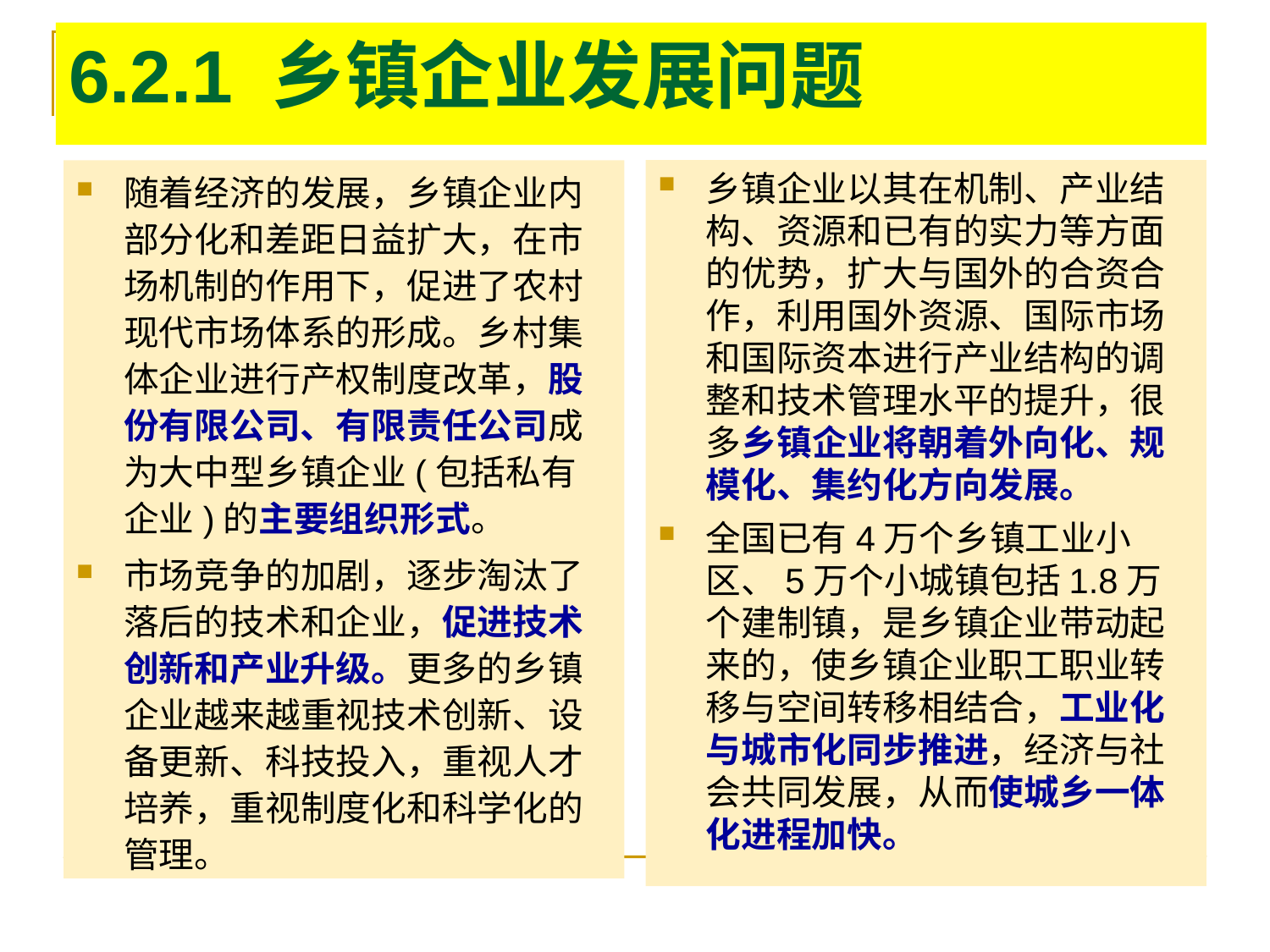

6.2.1 乡镇企业发展问题
#
乡镇企业以其在机制、产业结构、资源和已有的实力等方面的优势，扩大与国外的合资合作，利用国外资源、国际市场和国际资本进行产业结构的调整和技术管理水平的提升，很多乡镇企业将朝着外向化、规模化、集约化方向发展。
全国已有4万个乡镇工业小区、5万个小城镇包括1.8万个建制镇，是乡镇企业带动起来的，使乡镇企业职工职业转移与空间转移相结合，工业化与城市化同步推进，经济与社会共同发展，从而使城乡一体化进程加快。
随着经济的发展，乡镇企业内部分化和差距日益扩大，在市场机制的作用下，促进了农村现代市场体系的形成。乡村集体企业进行产权制度改革，股份有限公司、有限责任公司成为大中型乡镇企业(包括私有企业)的主要组织形式。
市场竞争的加剧，逐步淘汰了落后的技术和企业，促进技术创新和产业升级。更多的乡镇企业越来越重视技术创新、设备更新、科技投入，重视人才培养，重视制度化和科学化的管理。

9